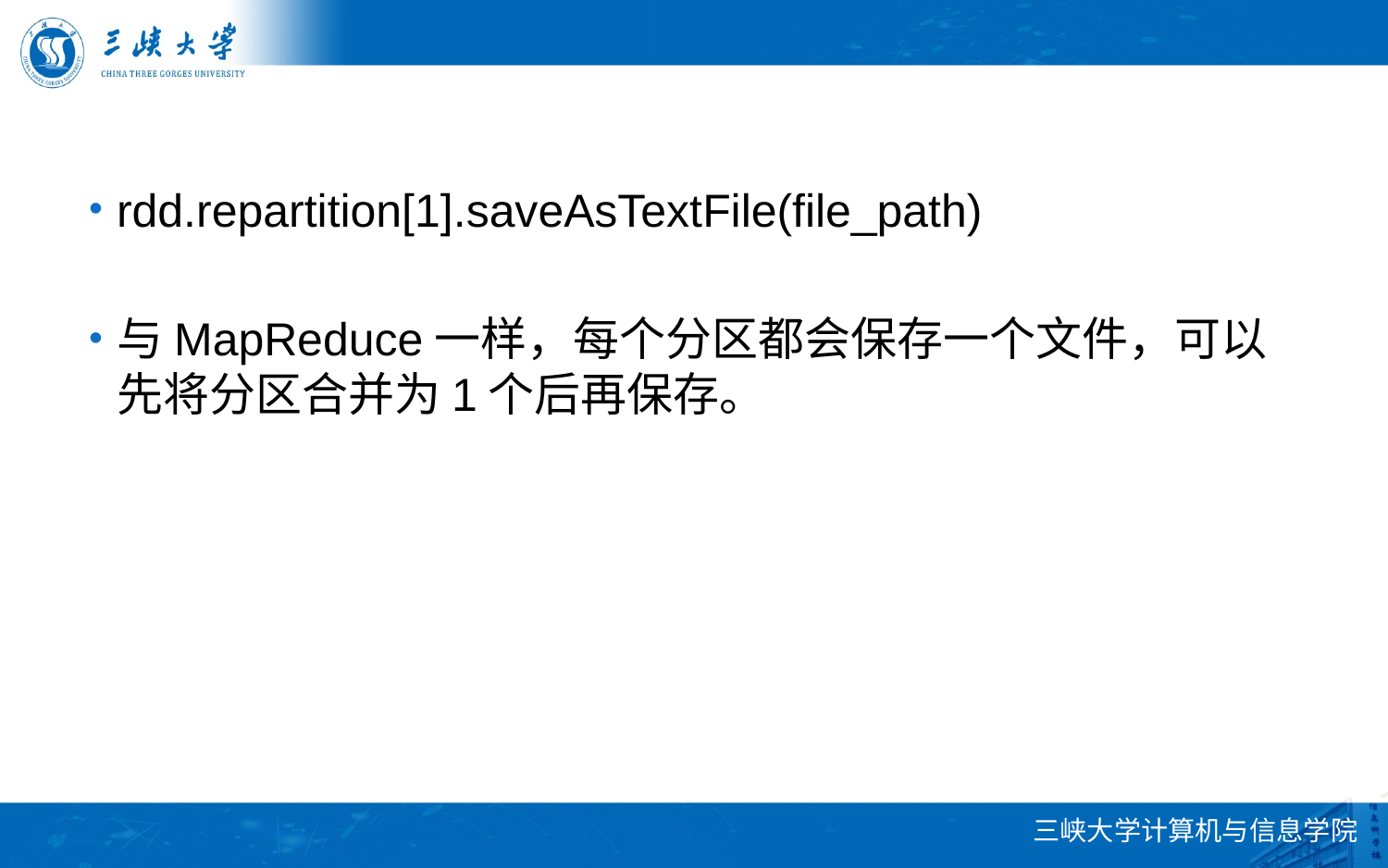

保存RDD结果
# rdd.repartition[1].saveAsTextFile(file_path)

与MapReduce一样，每个分区都会保存一个文件，可以先将分区合并为1个后再保存。